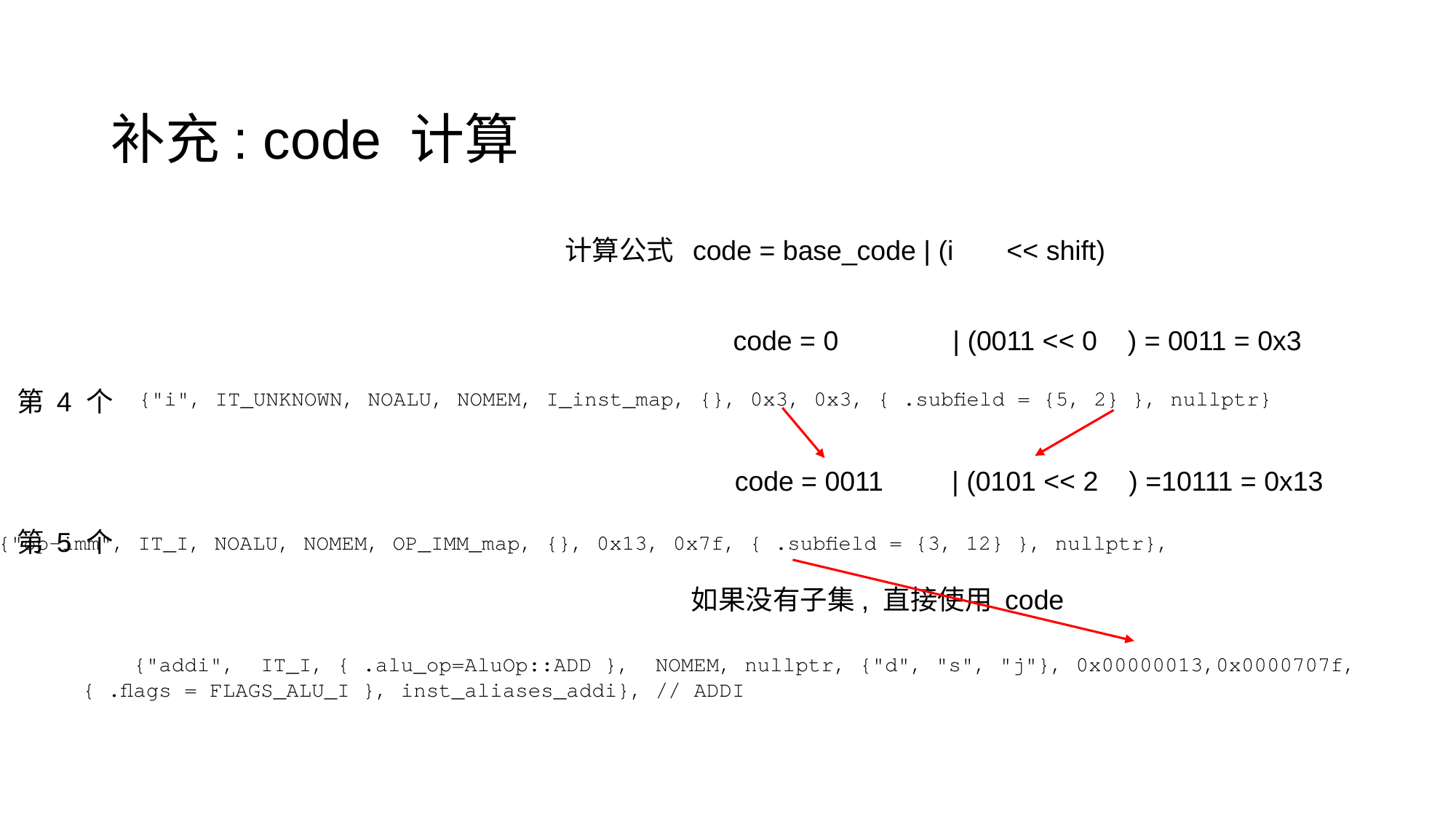

# 补充: code 计算
计算公式  code = base_code | (i       << shift)
code = 0               | (0011 << 0    ) = 0011 = 0x3
第 4 个
{"i", IT_UNKNOWN, NOALU, NOMEM, I_inst_map, {}, 0x3, 0x3, { .subfield = {5, 2} }, nullptr}
code = 0011         | (0101 << 2    ) =10111 = 0x13
第 5 个
{"op-imm", IT_I, NOALU, NOMEM, OP_IMM_map, {}, 0x13, 0x7f, { .subfield = {3, 12} }, nullptr},
如果没有子集, 直接使用 code
    {"addi",  IT_I, { .alu_op=AluOp::ADD },  NOMEM, nullptr, {"d", "s", "j"}, 0x00000013,0x0000707f, { .flags = FLAGS_ALU_I }, inst_aliases_addi}, // ADDI